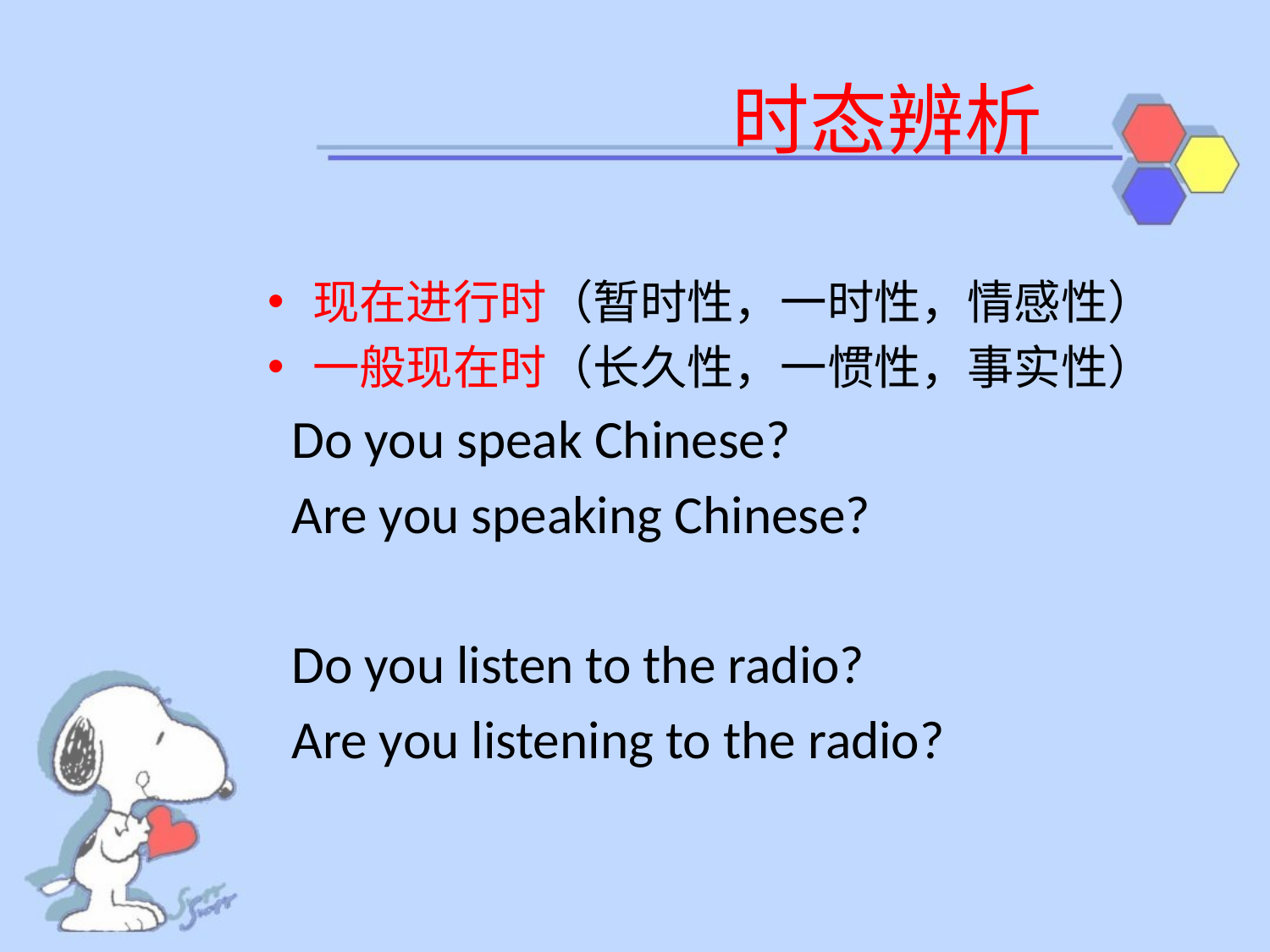

# 时态辨析
现在进行时（暂时性，一时性，情感性）
一般现在时（长久性，一惯性，事实性）
  Do you speak Chinese?
  Are you speaking Chinese?

  Do you listen to the radio?
  Are you listening to the radio?